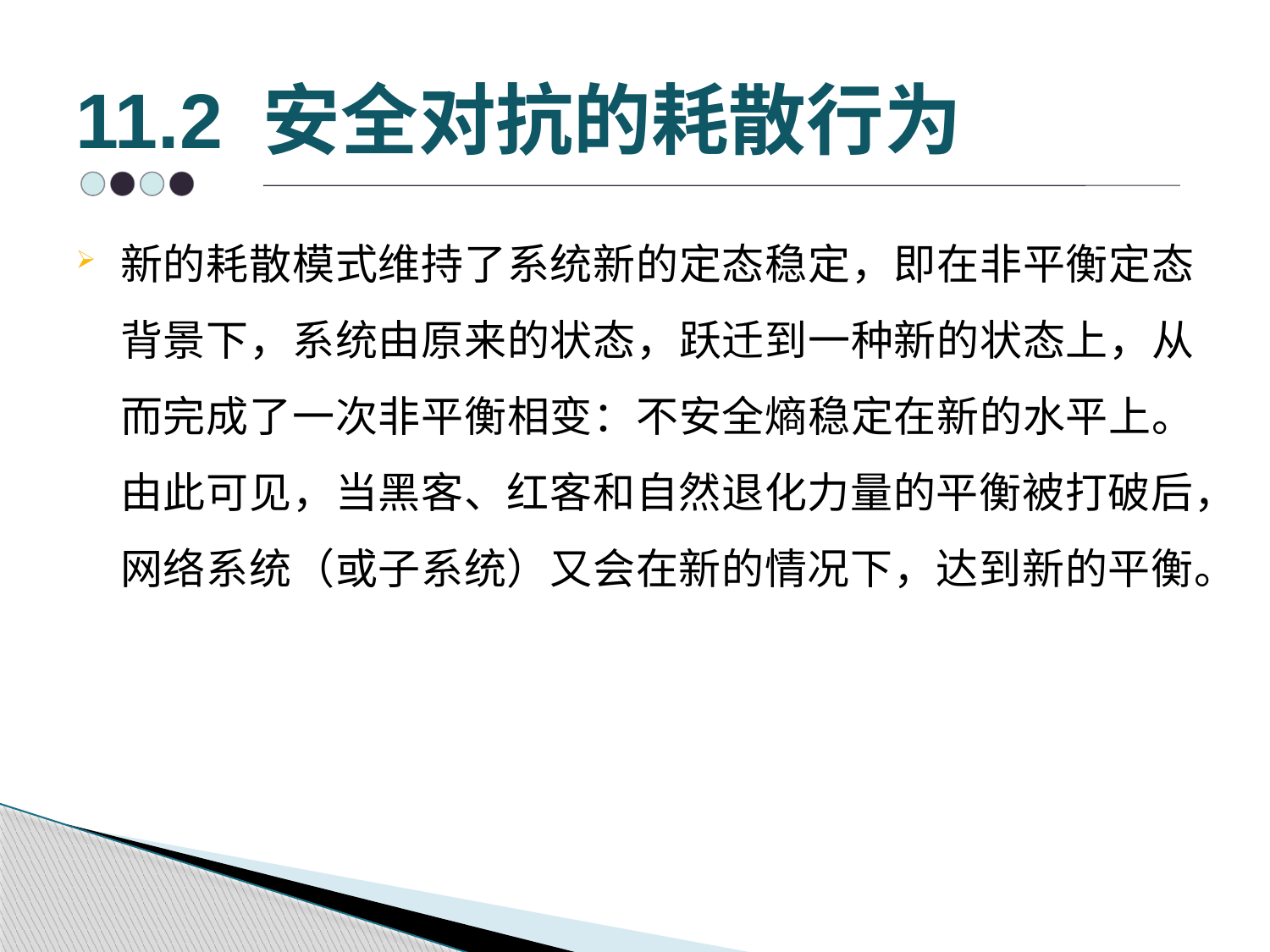

# 11.2 安全对抗的耗散行为

新的耗散模式维持了系统新的定态稳定，即在非平衡定态背景下，系统由原来的状态，跃迁到一种新的状态上，从而完成了一次非平衡相变：不安全熵稳定在新的水平上。由此可见，当黑客、红客和自然退化力量的平衡被打破后，网络系统（或子系统）又会在新的情况下，达到新的平衡。